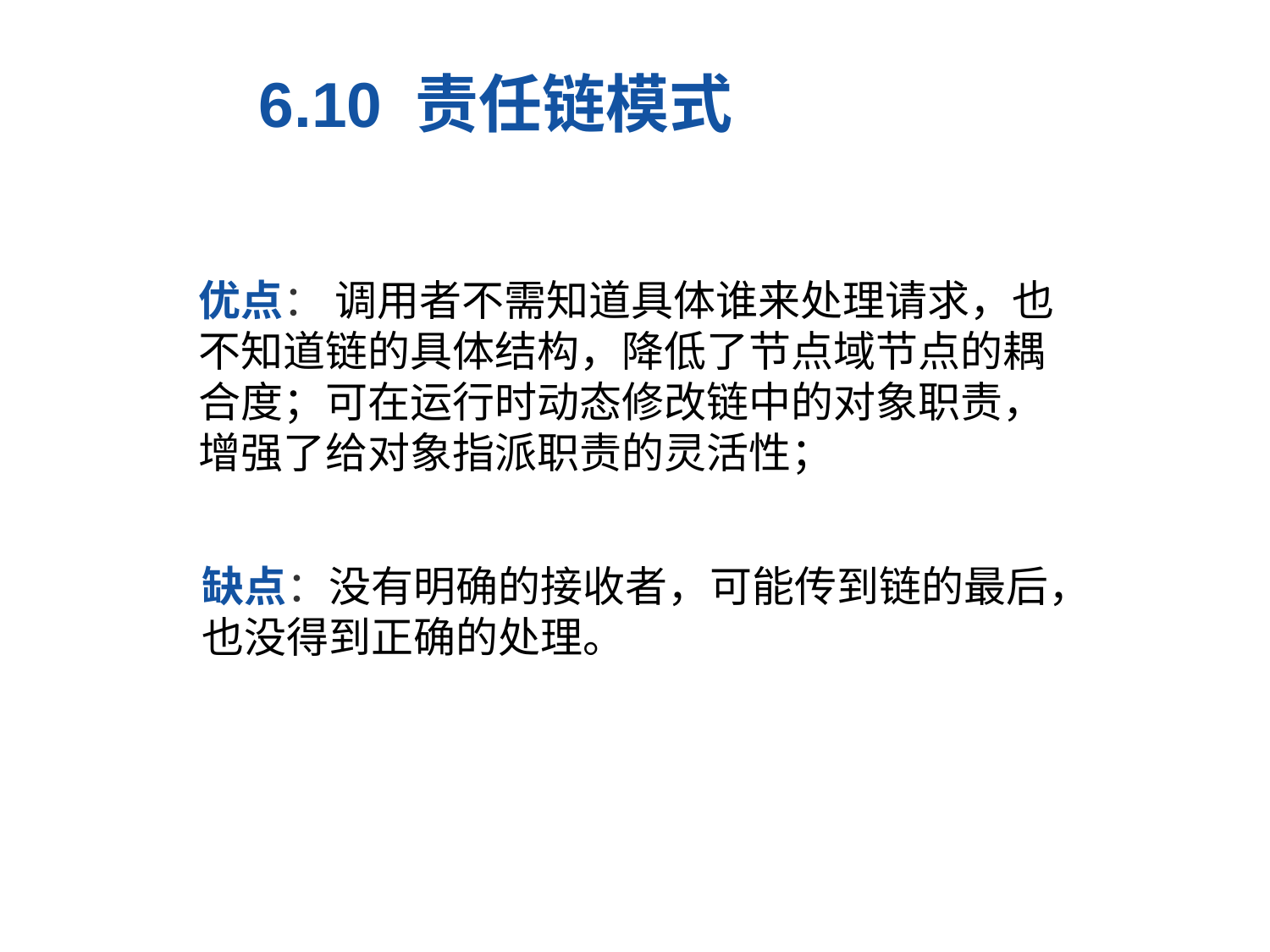

6.10 责任链模式

优点： 调用者不需知道具体谁来处理请求，也不知道链的具体结构，降低了节点域节点的耦合度；可在运行时动态修改链中的对象职责，增强了给对象指派职责的灵活性；

缺点：没有明确的接收者，可能传到链的最后，也没得到正确的处理。